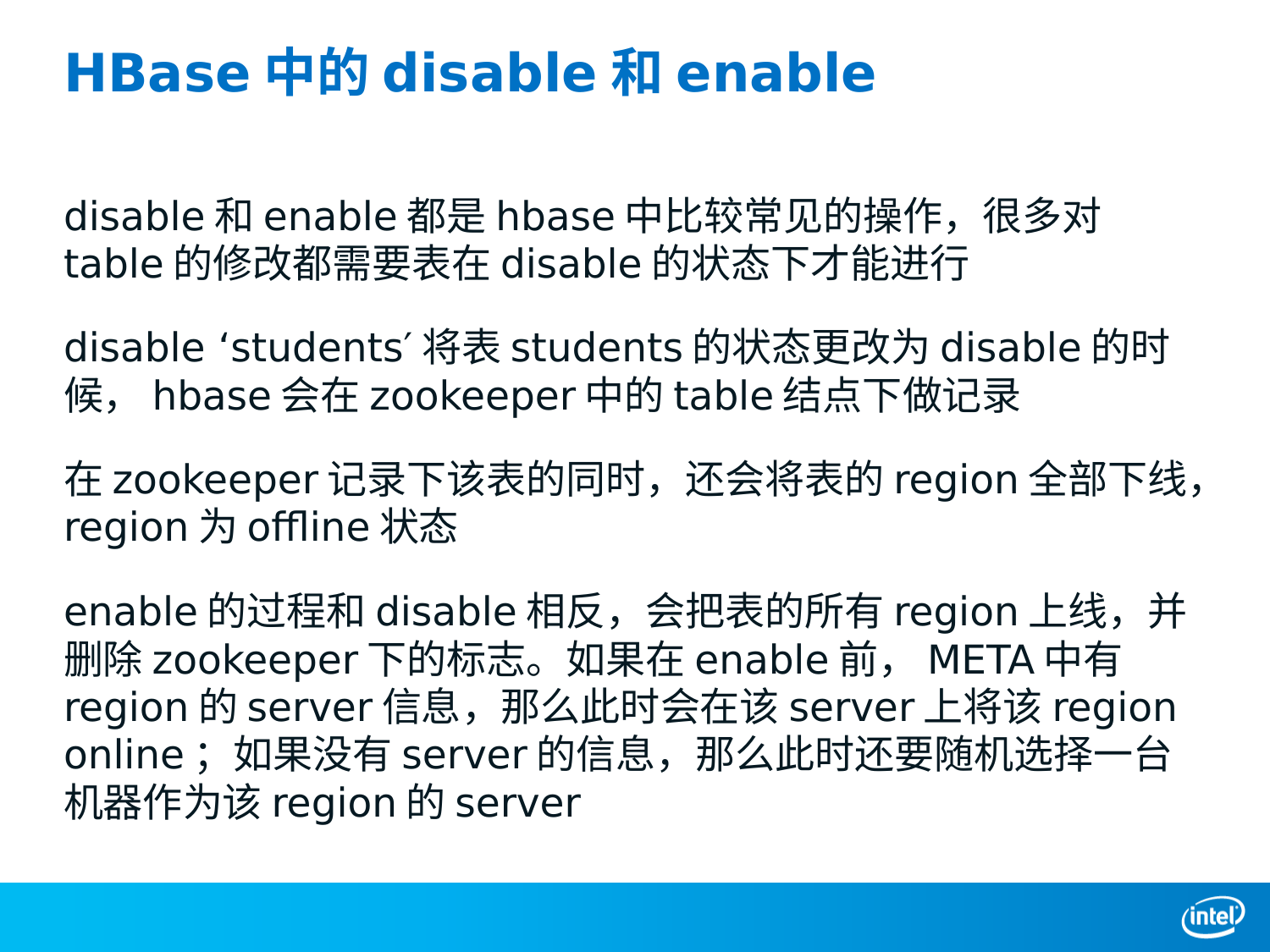

# HBase中的disable和enable
disable和enable都是hbase中比较常见的操作，很多对table的修改都需要表在disable的状态下才能进行
disable ‘students′将表students的状态更改为disable的时候，hbase会在zookeeper中的table结点下做记录
在zookeeper记录下该表的同时，还会将表的region全部下线，region为offline状态
enable的过程和disable相反，会把表的所有region上线，并删除zookeeper下的标志。如果在enable前，META中有region的server信息，那么此时会在该server上将该region online；如果没有server的信息，那么此时还要随机选择一台机器作为该region的server